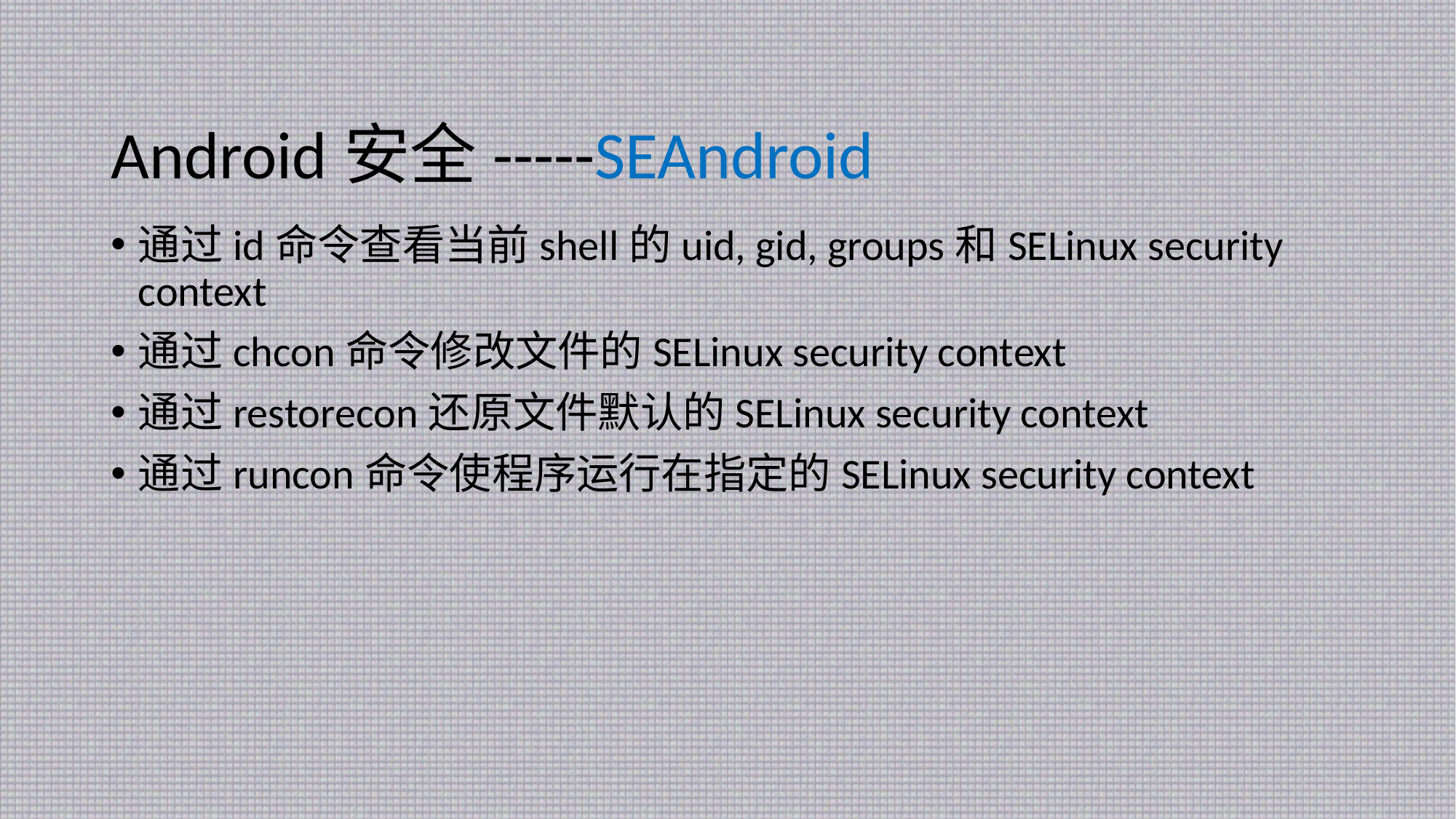

# Android安全-----SEAndroid

通过id命令查看当前shell的uid, gid, groups和SELinux security context
通过chcon命令修改文件的SELinux security context
通过restorecon还原文件默认的SELinux security context
通过runcon命令使程序运行在指定的SELinux security context